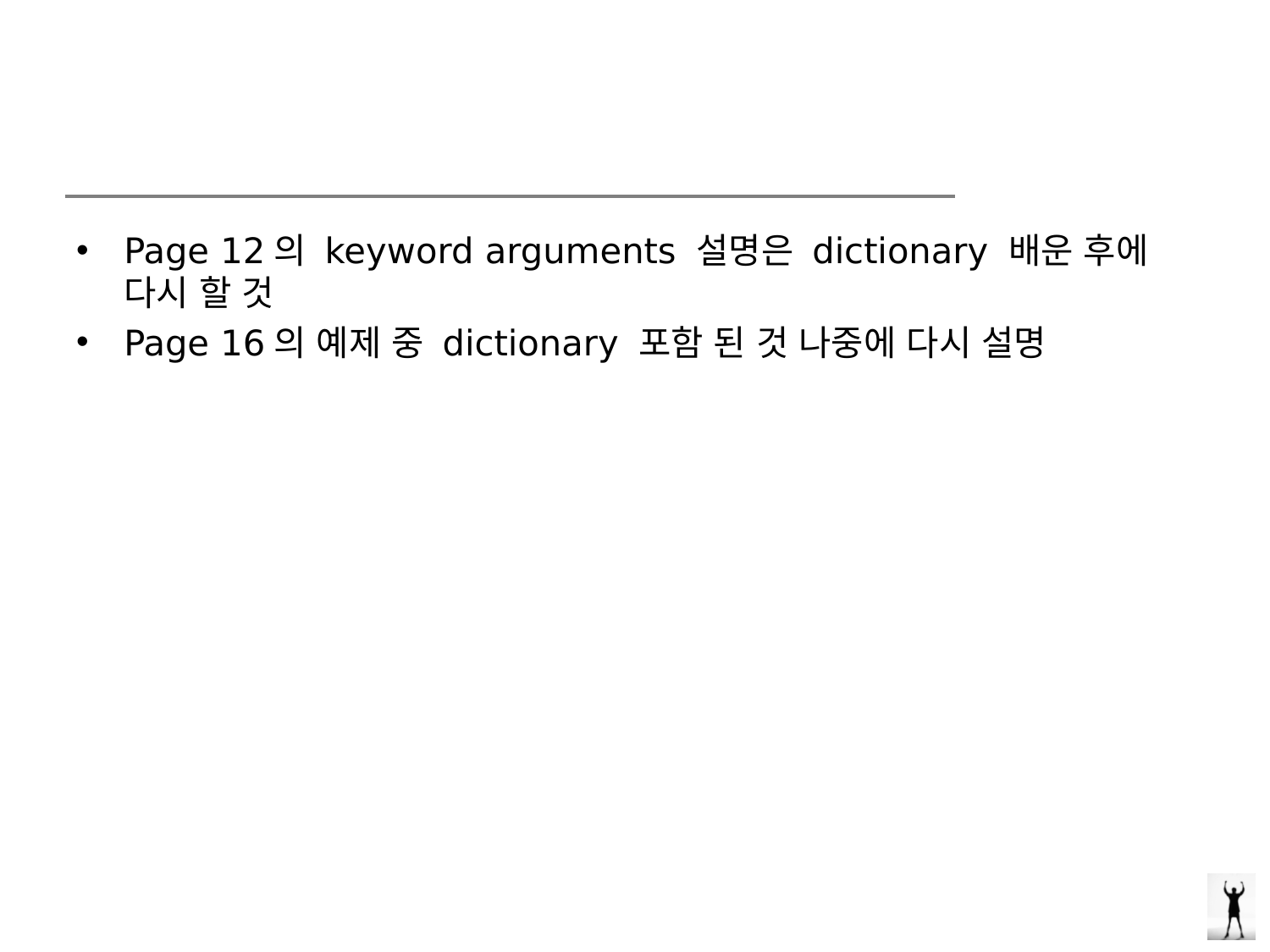

#
Page 12의 keyword arguments 설명은 dictionary 배운 후에 다시 할 것
Page 16의 예제 중 dictionary 포함 된 것 나중에 다시 설명